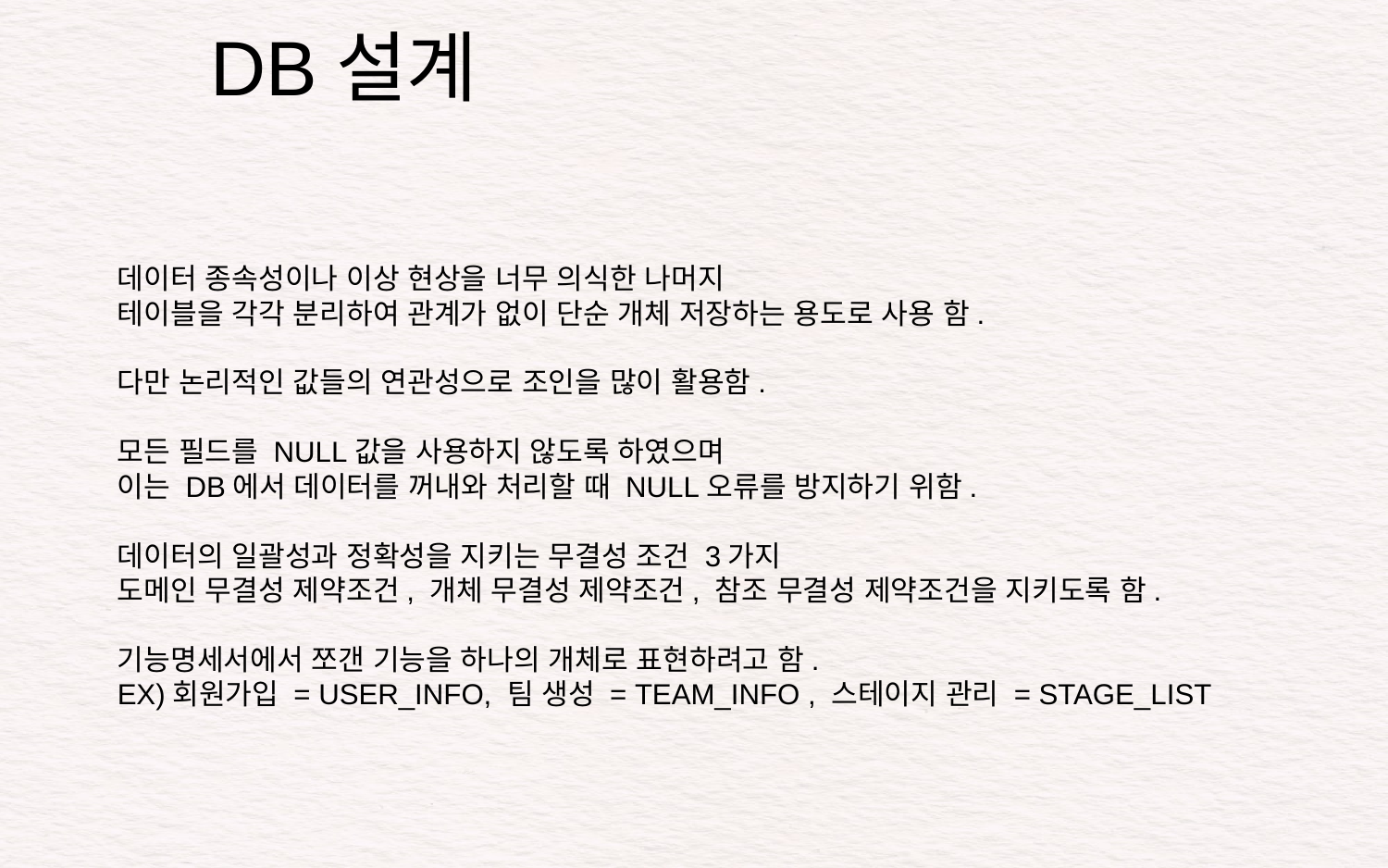

DB설계

데이터 종속성이나 이상 현상을 너무 의식한 나머지
테이블을 각각 분리하여 관계가 없이 단순 개체 저장하는 용도로 사용 함.

다만 논리적인 값들의 연관성으로 조인을 많이 활용함.

모든 필드를 NULL값을 사용하지 않도록 하였으며
이는 DB에서 데이터를 꺼내와 처리할 때 NULL오류를 방지하기 위함.

데이터의 일괄성과 정확성을 지키는 무결성 조건 3가지
도메인 무결성 제약조건, 개체 무결성 제약조건, 참조 무결성 제약조건을 지키도록 함.

기능명세서에서 쪼갠 기능을 하나의 개체로 표현하려고 함.
EX)회원가입 = USER_INFO, 팀 생성 = TEAM_INFO , 스테이지 관리 = STAGE_LIST